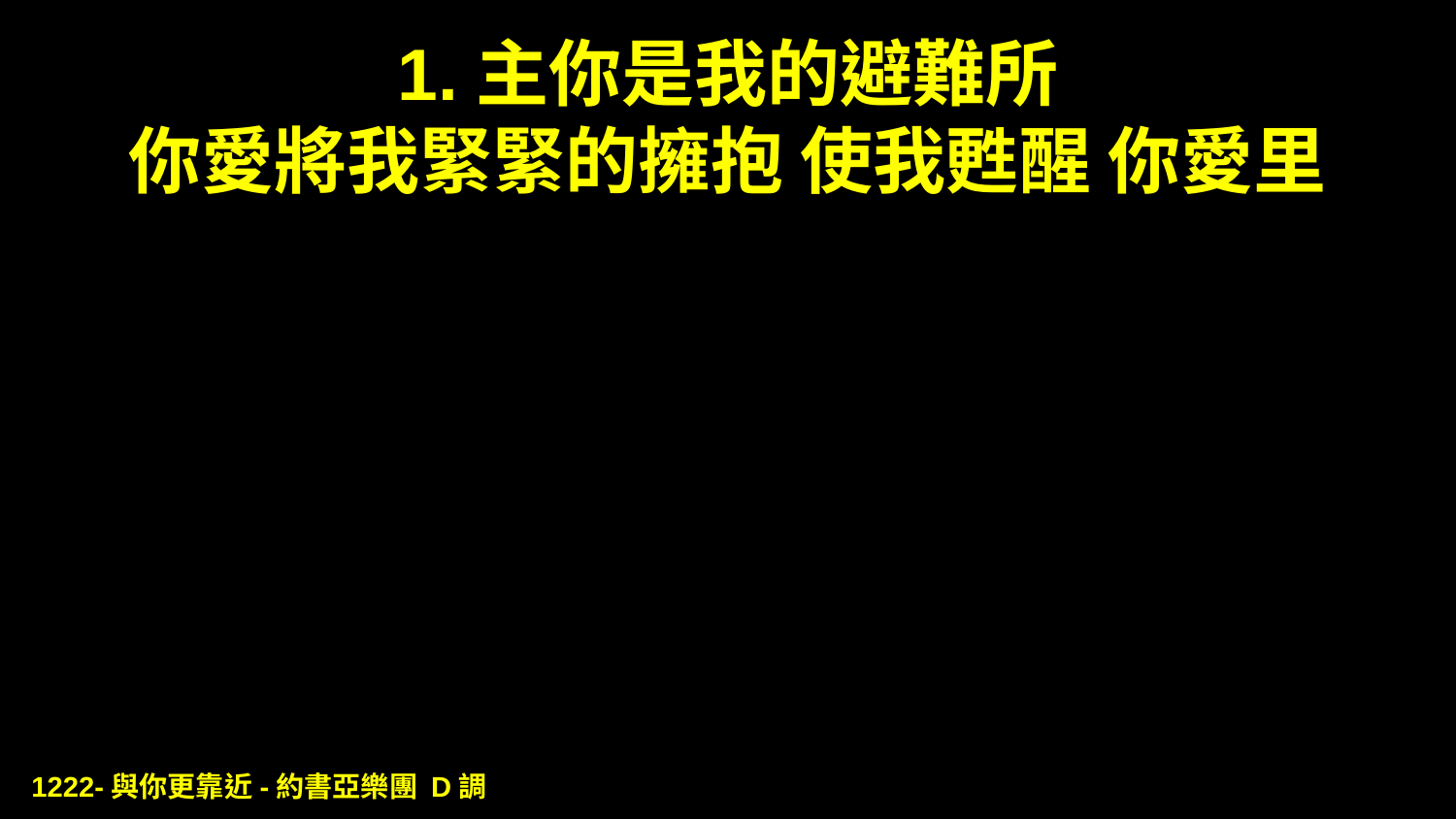

# 1.主你是我的避難所 你愛將我緊緊的擁抱 使我甦醒 你愛里
1222-與你更靠近-約書亞樂團 D調